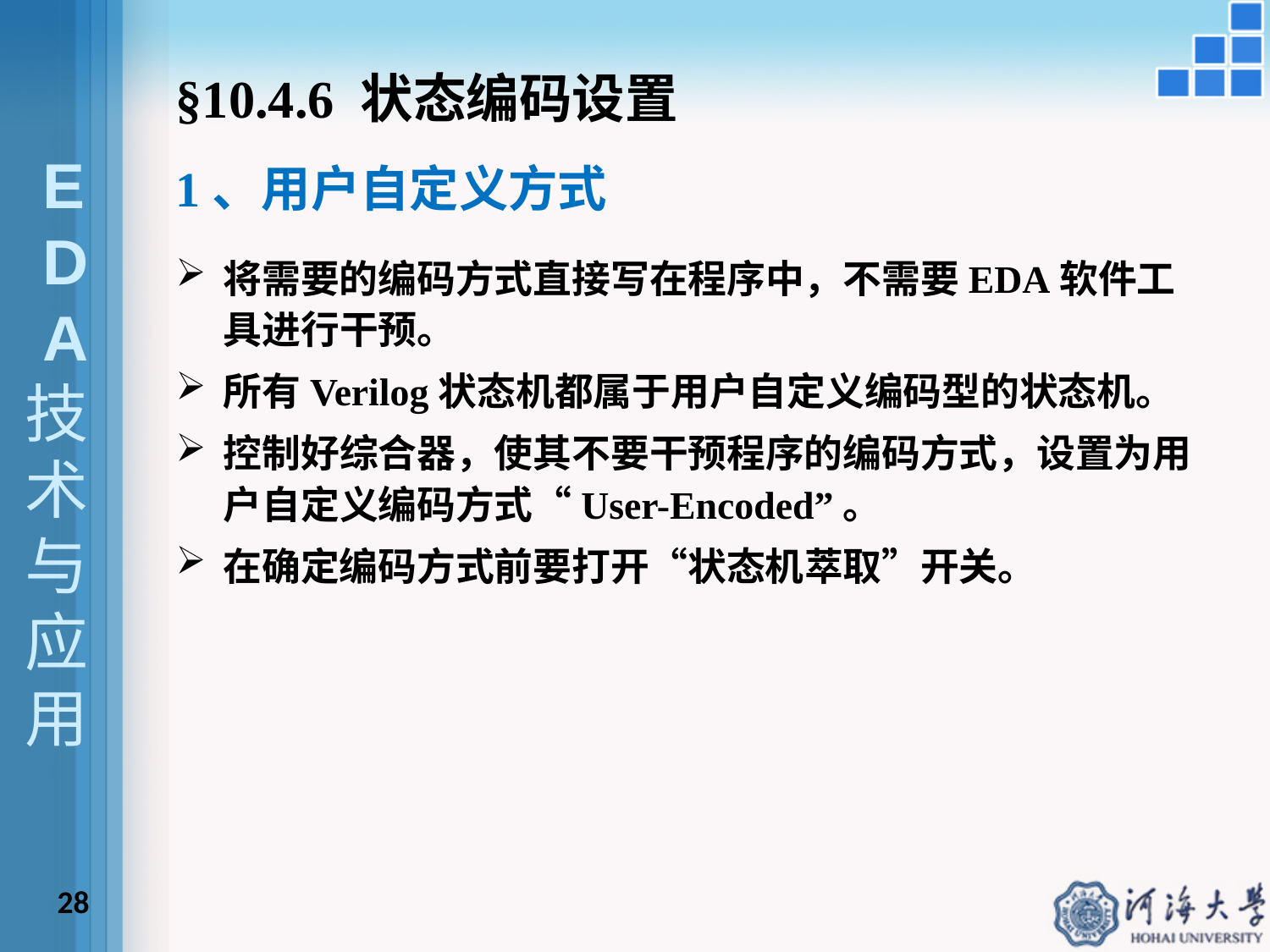

§10.4.6 状态编码设置
 E
 D
 A技术与应用
1、用户自定义方式
将需要的编码方式直接写在程序中，不需要EDA软件工具进行干预。
所有Verilog状态机都属于用户自定义编码型的状态机。
控制好综合器，使其不要干预程序的编码方式，设置为用户自定义编码方式“User-Encoded”。
在确定编码方式前要打开“状态机萃取”开关。
28